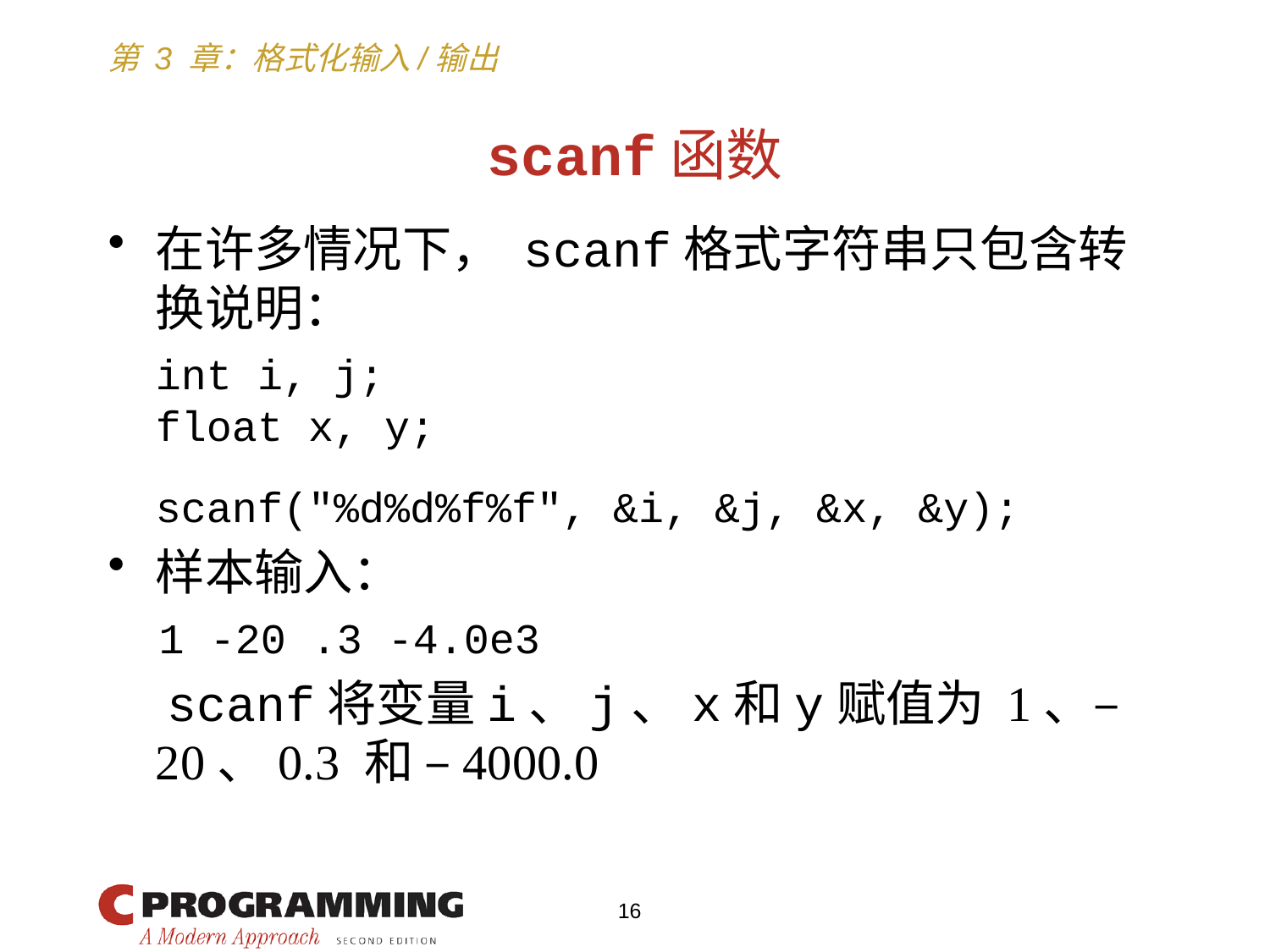

# scanf函数
在许多情况下， scanf格式字符串只包含转换说明：
	int i, j;
	float x, y;

	scanf("%d%d%f%f", &i, &j, &x, &y);
样本输入：
  1 -20 .3 -4.0e3
  scanf将变量i、j、x和y赋值为 1、–20、0.3 和 –4000.0

16